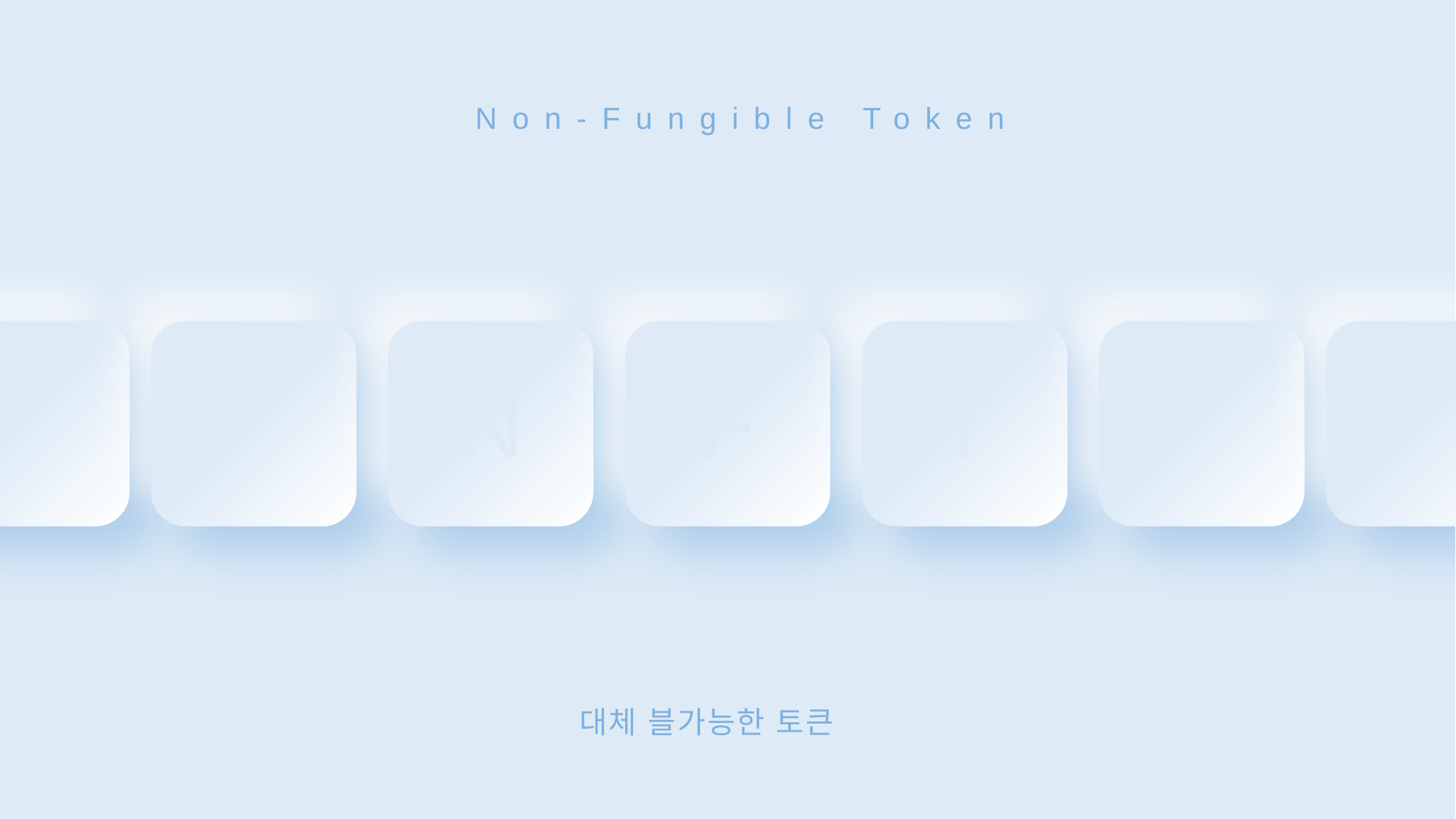

Non-Fungible Token

N

F

T

대체 블가능한 토큰